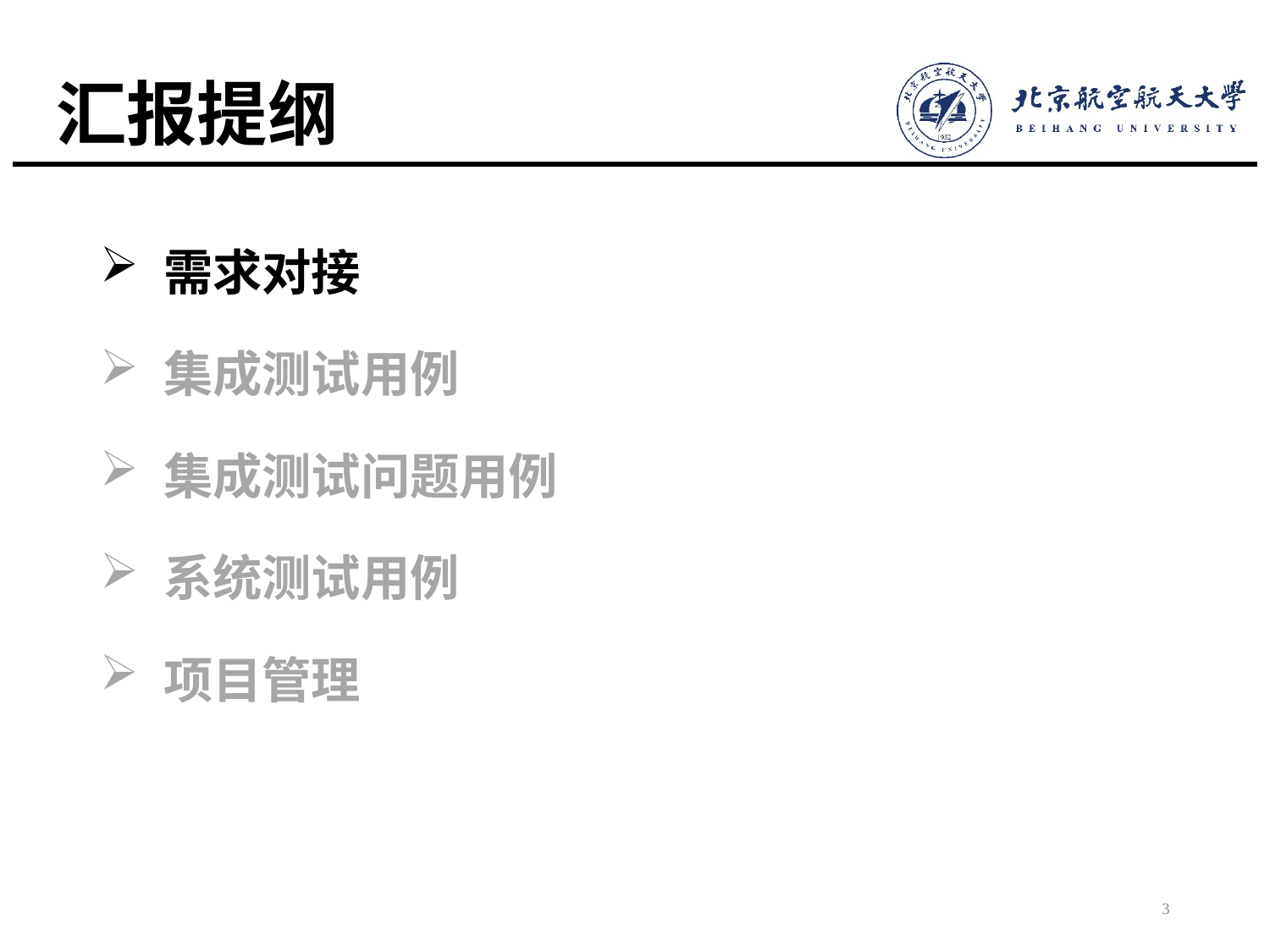

# 汇报提纲
需求对接
集成测试用例
集成测试问题用例
系统测试用例
项目管理
3